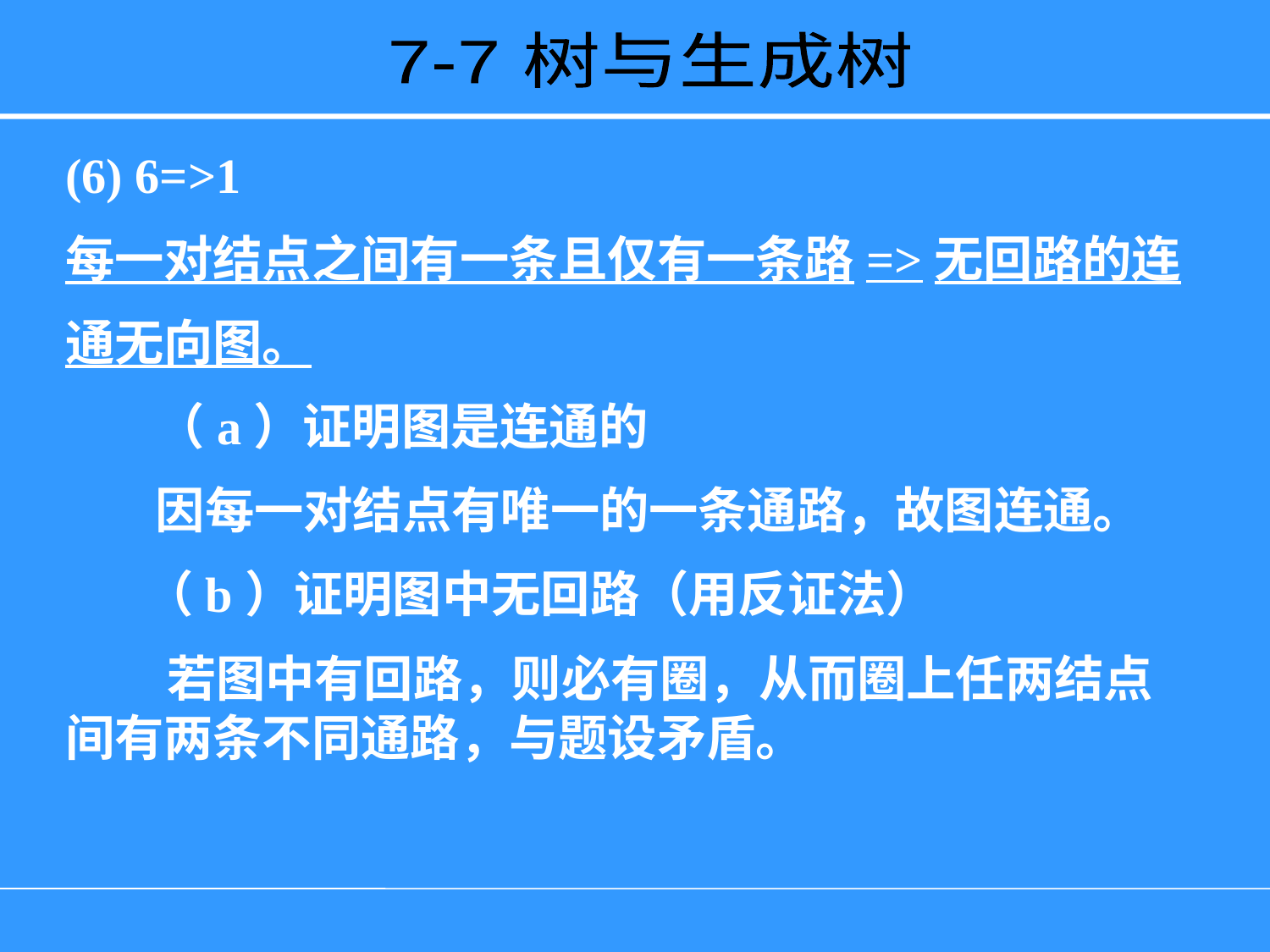

7-7 树与生成树

(6) 6=>1
每一对结点之间有一条且仅有一条路=>无回路的连
通无向图。
       （a）证明图是连通的
       因每一对结点有唯一的一条通路，故图连通。
      （b）证明图中无回路（用反证法）
        若图中有回路，则必有圈，从而圈上任两结点间有两条不同通路，与题设矛盾。